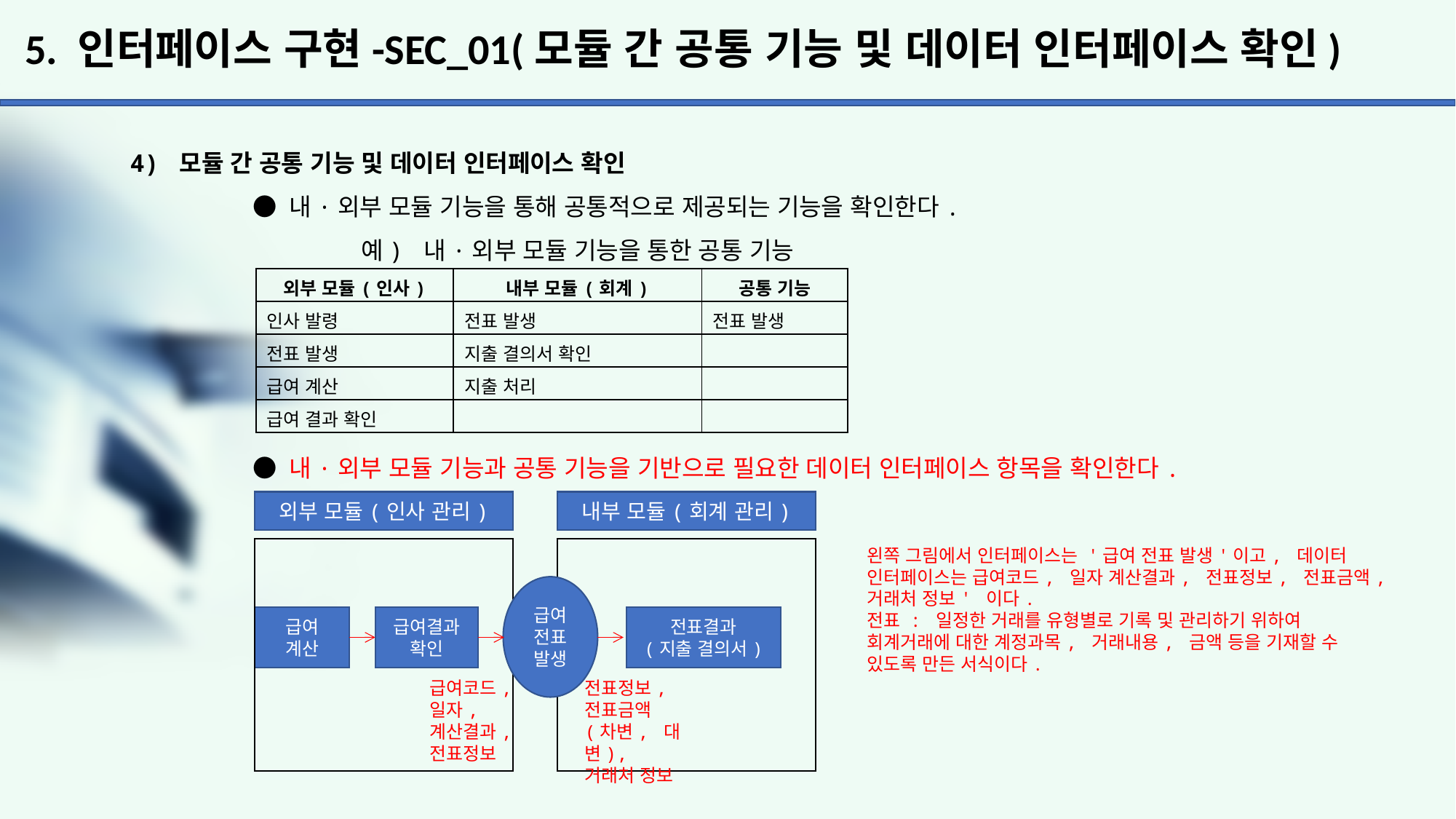

# 5. 인터페이스 구현-SEC_01(모듈 간 공통 기능 및 데이터 인터페이스 확인)
4) 모듈 간 공통 기능 및 데이터 인터페이스 확인
	  ● 내·외부 모듈 기능을 통해 공통적으로 제공되는 기능을 확인한다.
		 예) 내·외부 모듈 기능을 통한 공통 기능

	  ● 내·외부 모듈 기능과 공통 기능을 기반으로 필요한 데이터 인터페이스 항목을 확인한다.
| 외부 모듈(인사) | 내부 모듈(회계) | 공통 기능 |
| --- | --- | --- |
| 인사 발령 | 전표 발생 | 전표 발생 |
| 전표 발생 | 지출 결의서 확인 |  |
| 급여 계산 | 지출 처리 |  |
| 급여 결과 확인 |  |  |
외부 모듈(인사 관리)
내부 모듈(회계 관리)

왼쪽 그림에서 인터페이스는 '급여 전표 발생'이고, 데이터 인터페이스는 급여코드, 일자 계산결과, 전표정보, 전표금액, 거래처 정보' 이다.
전표 : 일정한 거래를 유형별로 기록 및 관리하기 위하여 회계거래에 대한 계정과목, 거래내용, 금액 등을 기재할 수 있도록 만든 서식이다.
급여전표발생
급여
계산
급여결과
확인
전표결과
(지출 결의서)
급여코드,
일자,
계산결과,
전표정보
전표정보,
전표금액
(차변, 대변),
거래처 정보